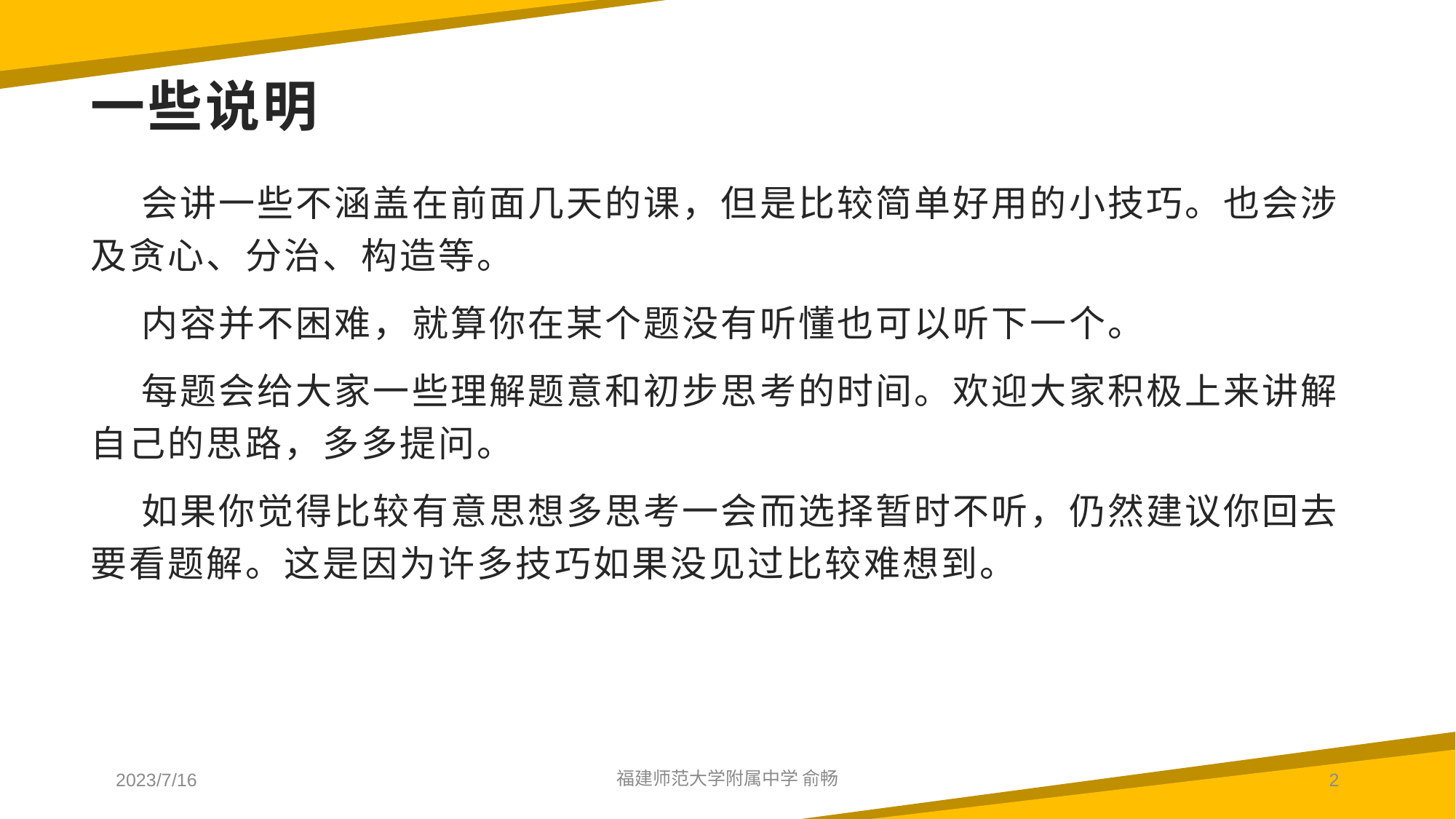

# 一些说明
    会讲一些不涵盖在前面几天的课，但是比较简单好用的小技巧。也会涉及贪心、分治、构造等。
    内容并不困难，就算你在某个题没有听懂也可以听下一个。
    每题会给大家一些理解题意和初步思考的时间。欢迎大家积极上来讲解自己的思路，多多提问。
    如果你觉得比较有意思想多思考一会而选择暂时不听，仍然建议你回去要看题解。这是因为许多技巧如果没见过比较难想到。
2023/7/16
福建师范大学附属中学 俞畅
2